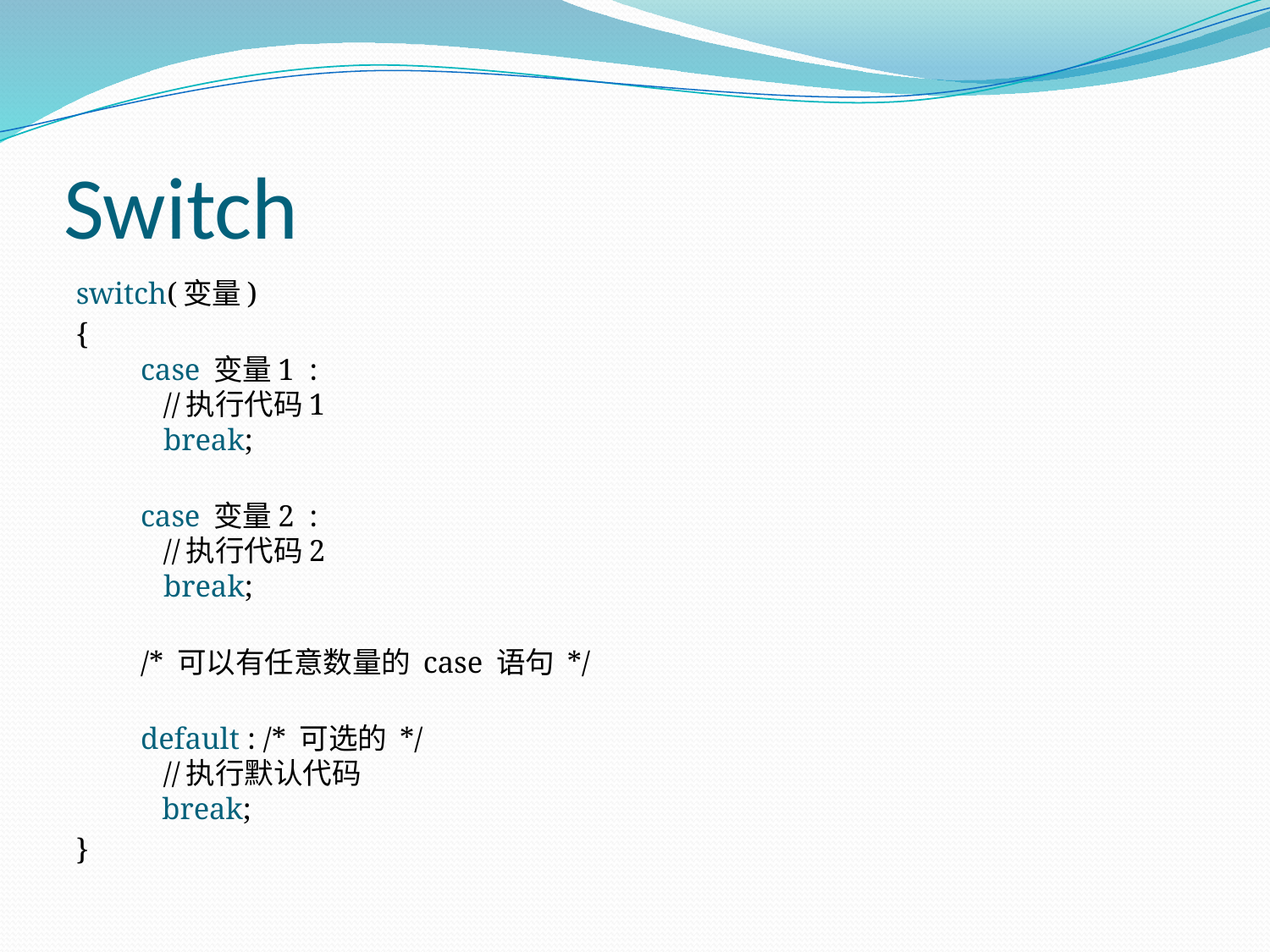

# Switch
switch(变量)
{
    case 变量1  :
       //执行代码1
       break;
    case 变量2  :
       //执行代码2
       break;
    /* 可以有任意数量的 case 语句 */
    default : /* 可选的 */
       //执行默认代码
       break;
}